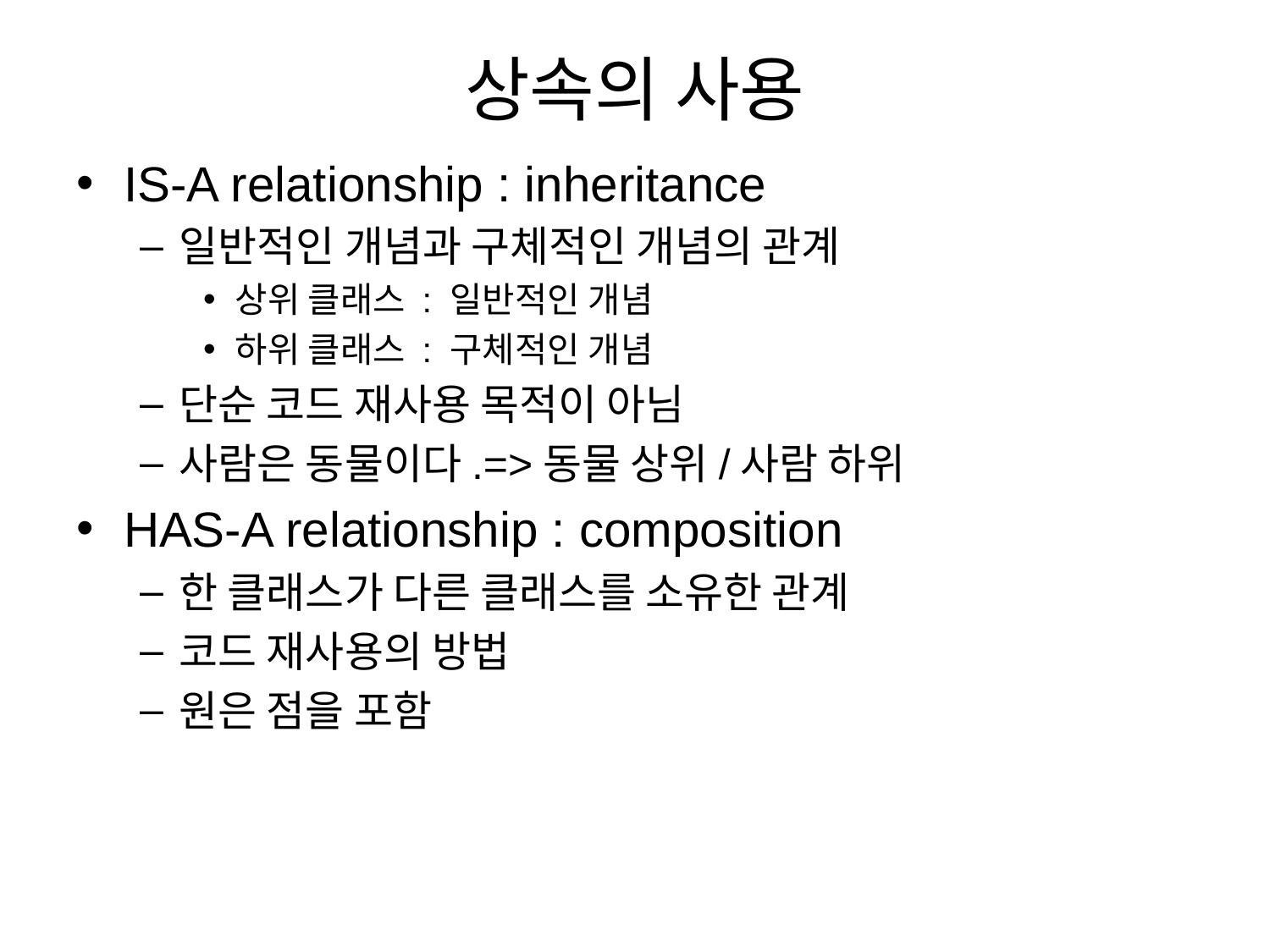

# 상속의 사용
IS-A relationship : inheritance
일반적인 개념과 구체적인 개념의 관계
상위 클래스 : 일반적인 개념
하위 클래스 : 구체적인 개념
단순 코드 재사용 목적이 아님
사람은 동물이다.=>동물 상위/사람 하위
HAS-A relationship : composition
한 클래스가 다른 클래스를 소유한 관계
코드 재사용의 방법
원은 점을 포함